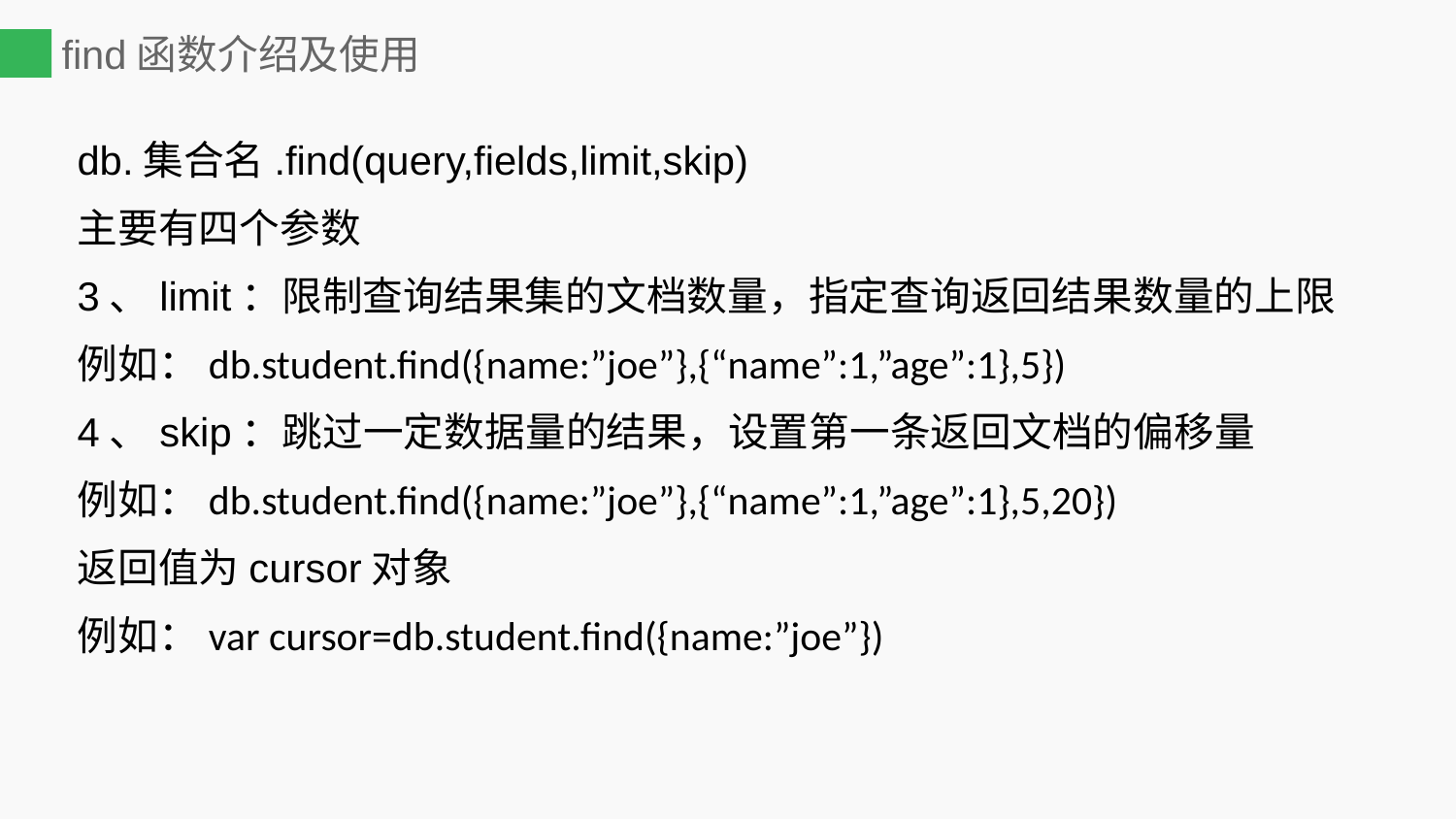

# find函数介绍及使用
db.集合名.find(query,fields,limit,skip)
主要有四个参数
3、limit：限制查询结果集的文档数量，指定查询返回结果数量的上限
例如：db.student.find({name:”joe”},{“name”:1,”age”:1},5})
4、skip：跳过一定数据量的结果，设置第一条返回文档的偏移量
例如：db.student.find({name:”joe”},{“name”:1,”age”:1},5,20})
返回值为cursor对象
例如：var cursor=db.student.find({name:”joe”})